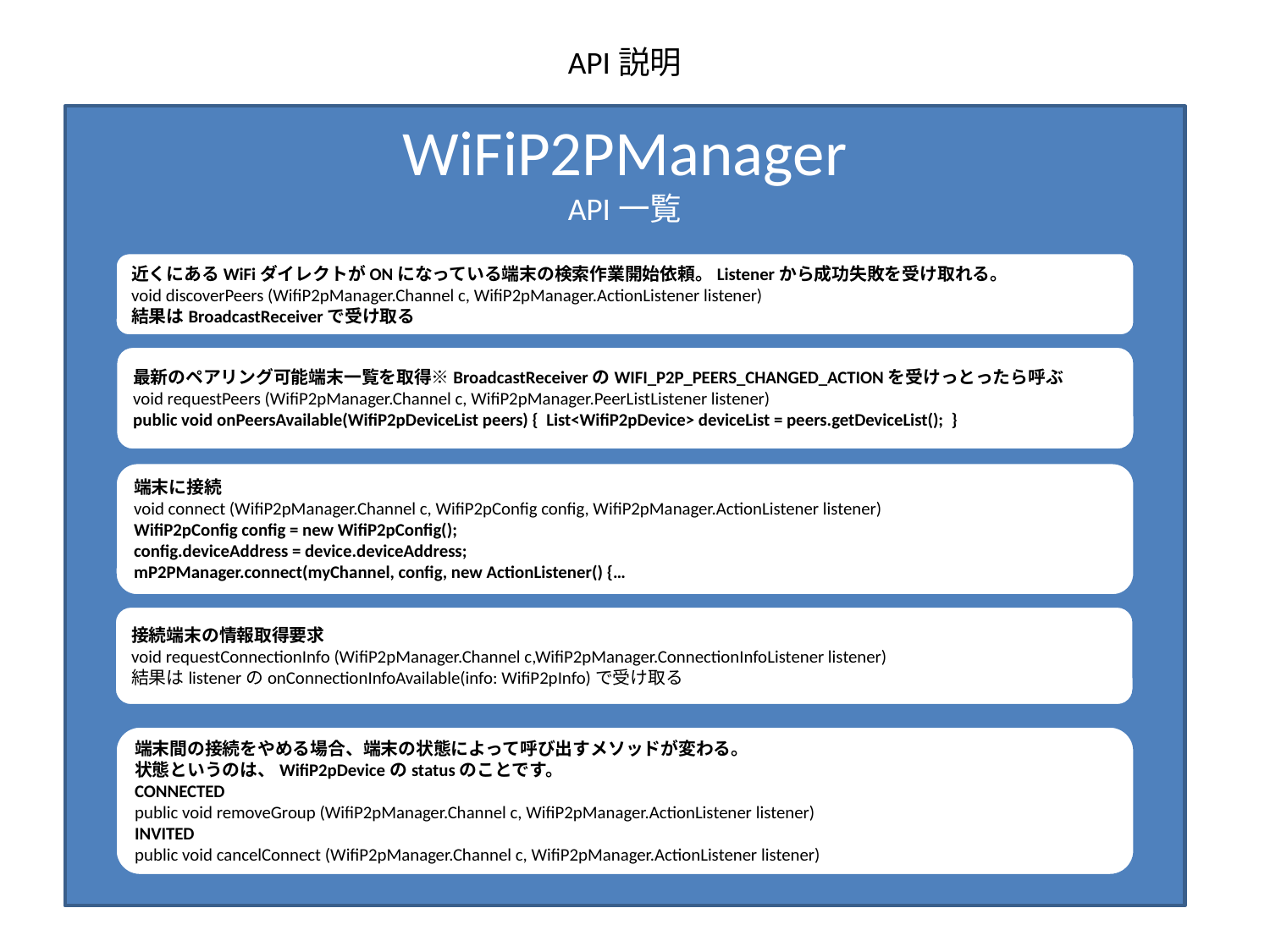

API説明
WiFiP2PManager
API一覧

近くにあるWiFiダイレクトがONになっている端末の検索作業開始依頼。Listenerから成功失敗を受け取れる。
void discoverPeers (WifiP2pManager.Channel c, WifiP2pManager.ActionListener listener)
結果はBroadcastReceiverで受け取る
最新のペアリング可能端末一覧を取得※BroadcastReceiverのWIFI_P2P_PEERS_CHANGED_ACTIONを受けっとったら呼ぶ
void requestPeers (WifiP2pManager.Channel c, WifiP2pManager.PeerListListener listener)
public void onPeersAvailable(WifiP2pDeviceList peers) {  List<WifiP2pDevice> deviceList = peers.getDeviceList();  }
端末に接続
void connect (WifiP2pManager.Channel c, WifiP2pConfig config, WifiP2pManager.ActionListener listener)
WifiP2pConfig config = new WifiP2pConfig();
config.deviceAddress = device.deviceAddress;
mP2PManager.connect(myChannel, config, new ActionListener() {…
接続端末の情報取得要求
void requestConnectionInfo (WifiP2pManager.Channel c,WifiP2pManager.ConnectionInfoListener listener)
結果はlistenerのonConnectionInfoAvailable(info: WifiP2pInfo)で受け取る
端末間の接続をやめる場合、端末の状態によって呼び出すメソッドが変わる。
状態というのは、WifiP2pDeviceのstatusのことです。
CONNECTED
public void removeGroup (WifiP2pManager.Channel c, WifiP2pManager.ActionListener listener)
INVITED
public void cancelConnect (WifiP2pManager.Channel c, WifiP2pManager.ActionListener listener)